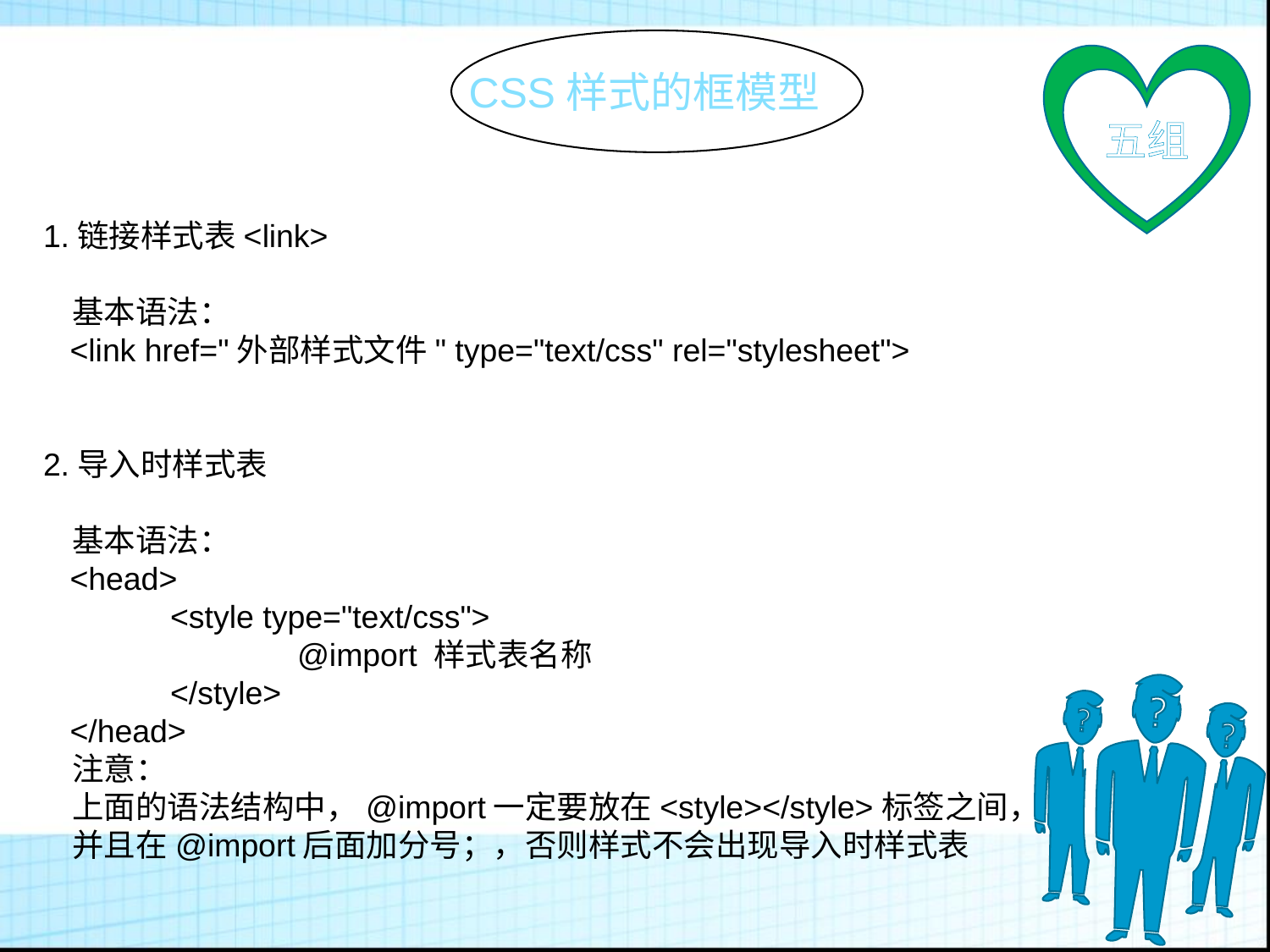

CSS样式的框模型

五组

1.链接样式表<link>

   基本语法：
   <link href="外部样式文件" type="text/css" rel="stylesheet">

2.导入时样式表

   基本语法：
   <head>
	<style type="text/css">
		@import 样式表名称
	</style>
   </head>
   注意：
   上面的语法结构中，@import一定要放在<style></style>标签之间，
   并且在@import后面加分号；，否则样式不会出现导入时样式表